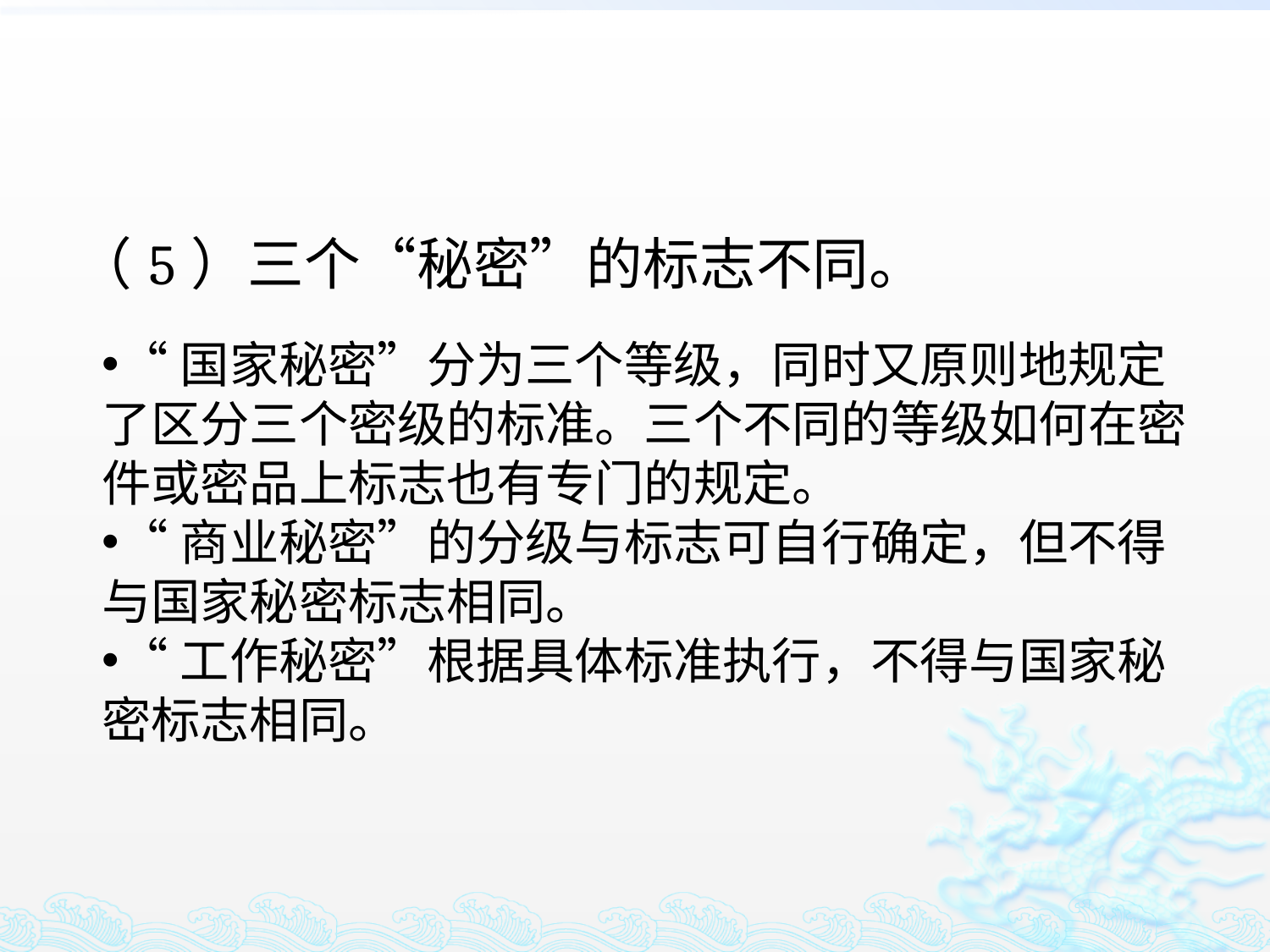

#
（5）三个“秘密”的标志不同。
“国家秘密”分为三个等级，同时又原则地规定了区分三个密级的标准。三个不同的等级如何在密件或密品上标志也有专门的规定。
“商业秘密”的分级与标志可自行确定，但不得与国家秘密标志相同。
“工作秘密”根据具体标准执行，不得与国家秘密标志相同。